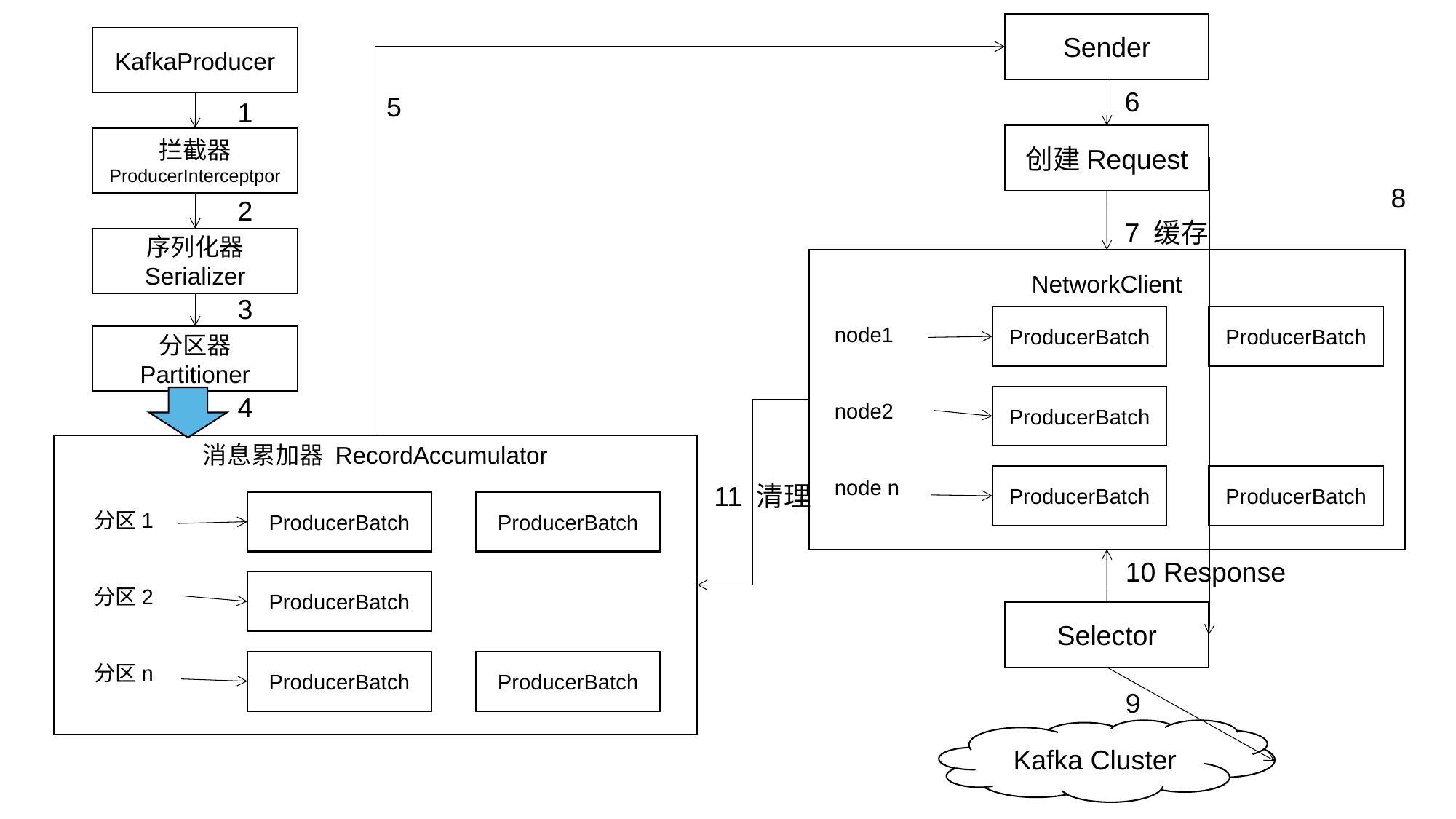

Sender
创建Request
NetworkClient

ProducerBatch
ProducerBatch
node1

node2

node n
ProducerBatch
ProducerBatch
ProducerBatch
Selector
KafkaProducer
拦截器
ProducerInterceptpor
序列化器
Serializer
分区器
Partitioner
6

7 缓存
5
1

2

3

4
8

消息累加器 RecordAccumulator

11 清理
ProducerBatch
ProducerBatch
分区1

分区2

分区n
10 Response

9
ProducerBatch
ProducerBatch
ProducerBatch
Kafka Cluster